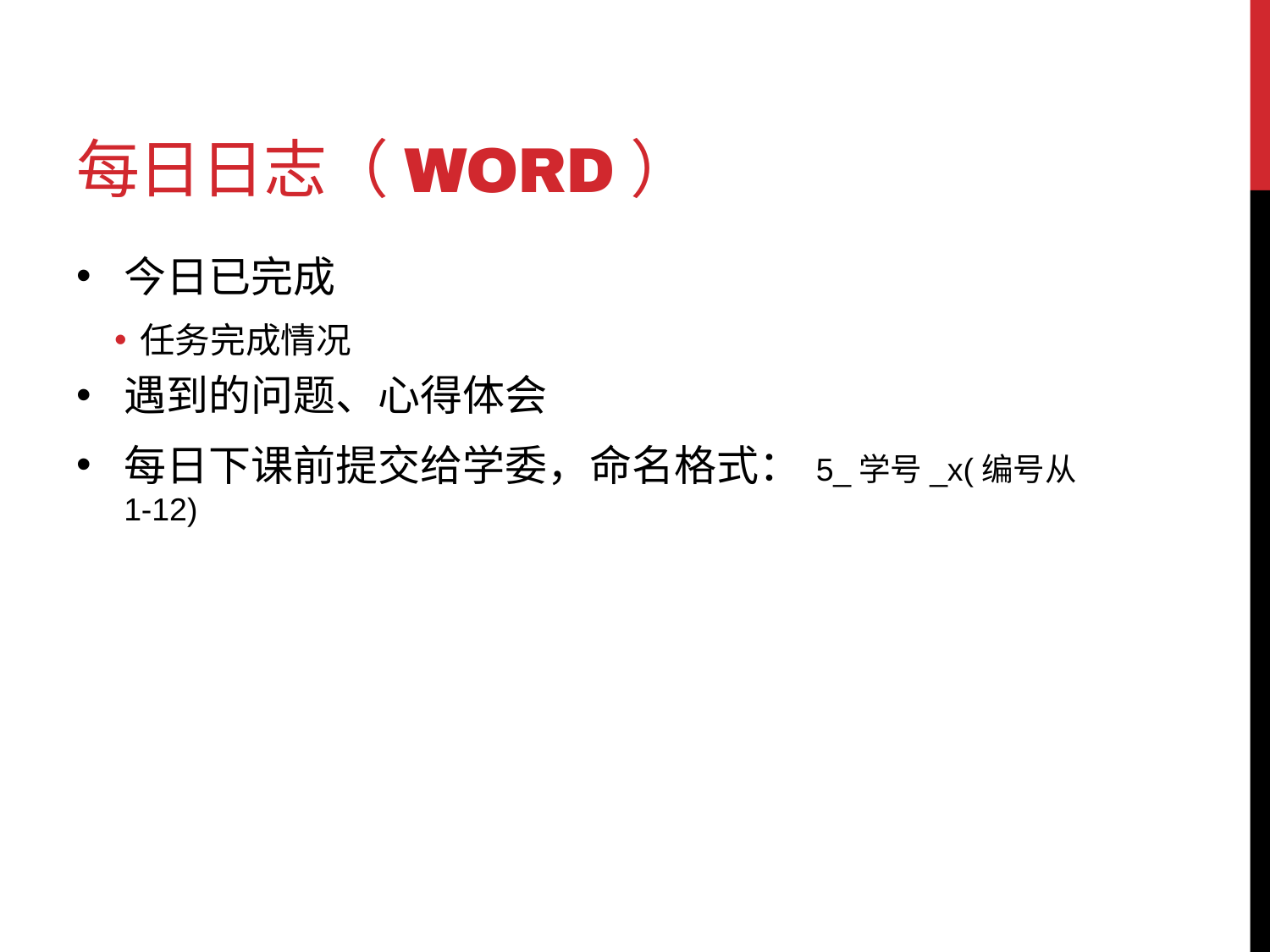

# 每日日志（word）
今日已完成
任务完成情况
遇到的问题、心得体会
每日下课前提交给学委，命名格式： 5_学号_x(编号从1-12)